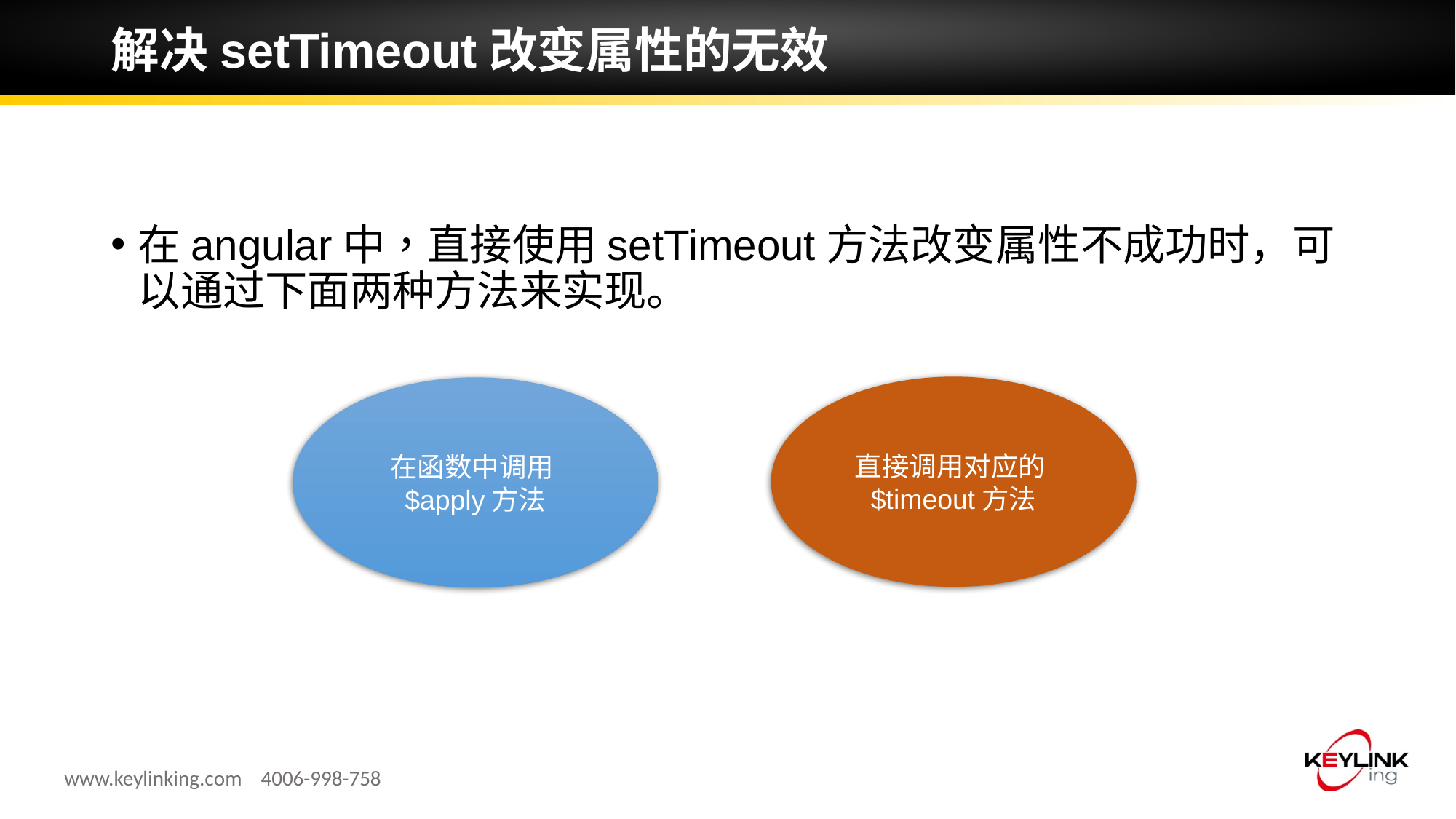

# 解决setTimeout改变属性的无效
在angular中，直接使用setTimeout方法改变属性不成功时，可以通过下面两种方法来实现。

直接调用对应的$timeout方法
在函数中调用$apply方法